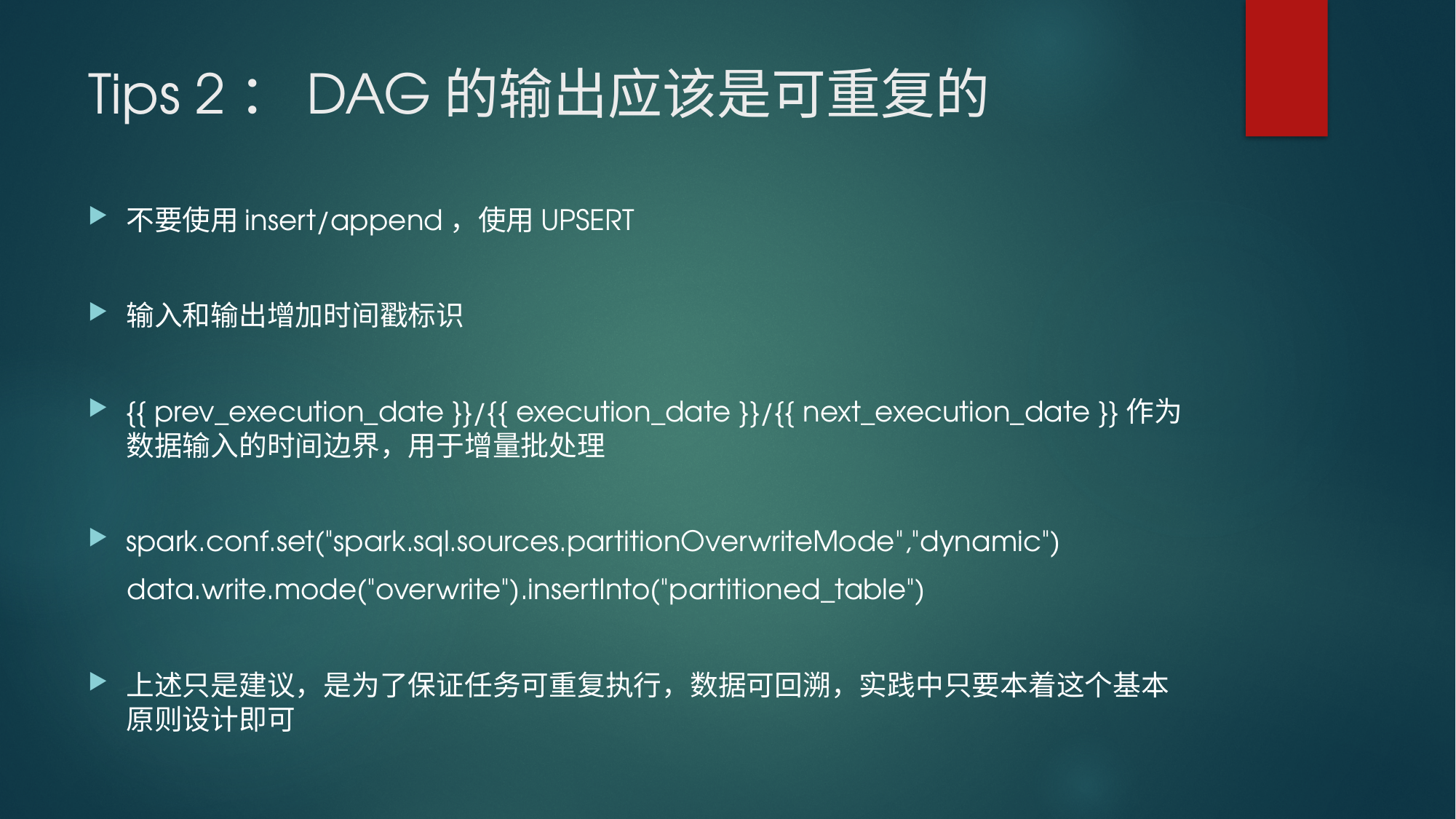

# Tips 2：DAG的输出应该是可重复的

不要使用insert/append，使用UPSERT

输入和输出增加时间戳标识

{{ prev_execution_date }}/{{ execution_date }}/{{ next_execution_date }}作为数据输入的时间边界，用于增量批处理

spark.conf.set("spark.sql.sources.partitionOverwriteMode","dynamic")
     data.write.mode("overwrite").insertInto("partitioned_table")

上述只是建议，是为了保证任务可重复执行，数据可回溯，实践中只要本着这个基本原则设计即可